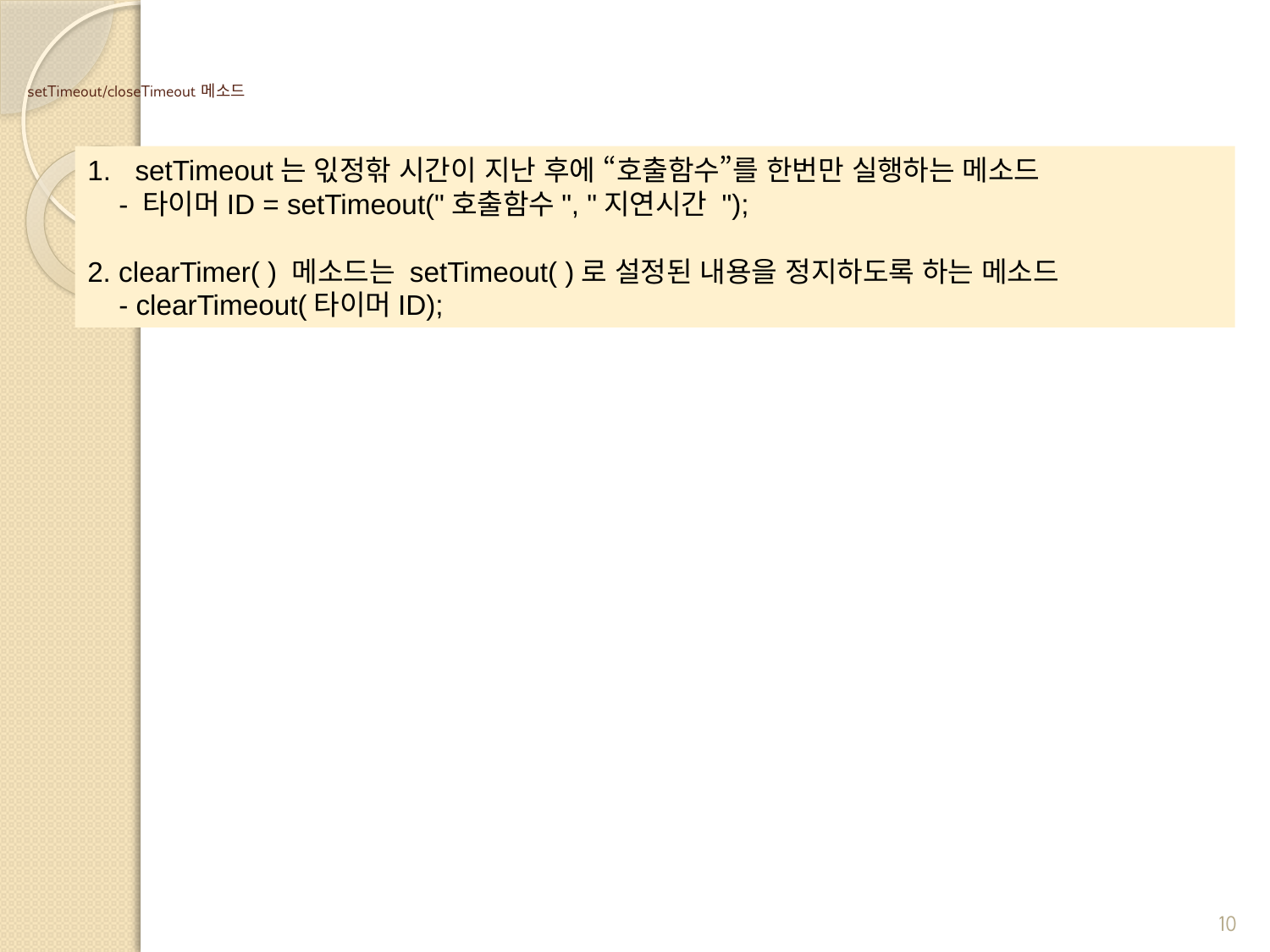

# setTimeout/closeTimeout 메소드
setTimeout는 읷정핚 시간이 지난 후에 “호출함수”를 한번만 실행하는 메소드
    - 타이머ID = setTimeout("호출함수", "지연시간 ");

2. clearTimer( ) 메소드는 setTimeout( )로 설정된 내용을 정지하도록 하는 메소드
    - clearTimeout(타이머ID);
10